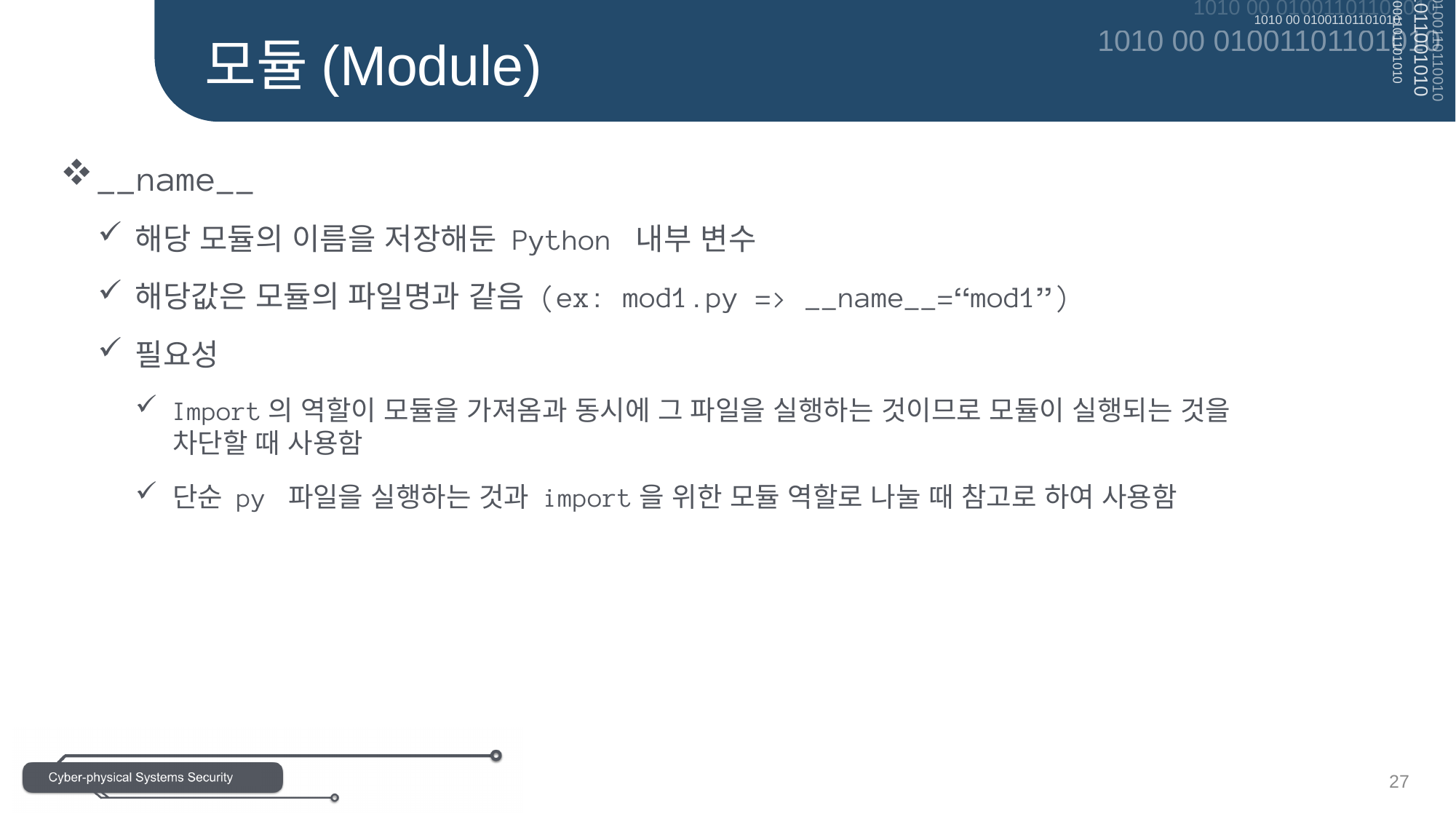

모듈(Module)
__name__
해당 모듈의 이름을 저장해둔 Python 내부 변수
해당값은 모듈의 파일명과 같음 (ex: mod1.py => __name__=“mod1”)
필요성
Import의 역할이 모듈을 가져옴과 동시에 그 파일을 실행하는 것이므로 모듈이 실행되는 것을
차단할 때 사용함
단순 py 파일을 실행하는 것과 import을 위한 모듈 역할로 나눌 때 참고로 하여 사용함
27